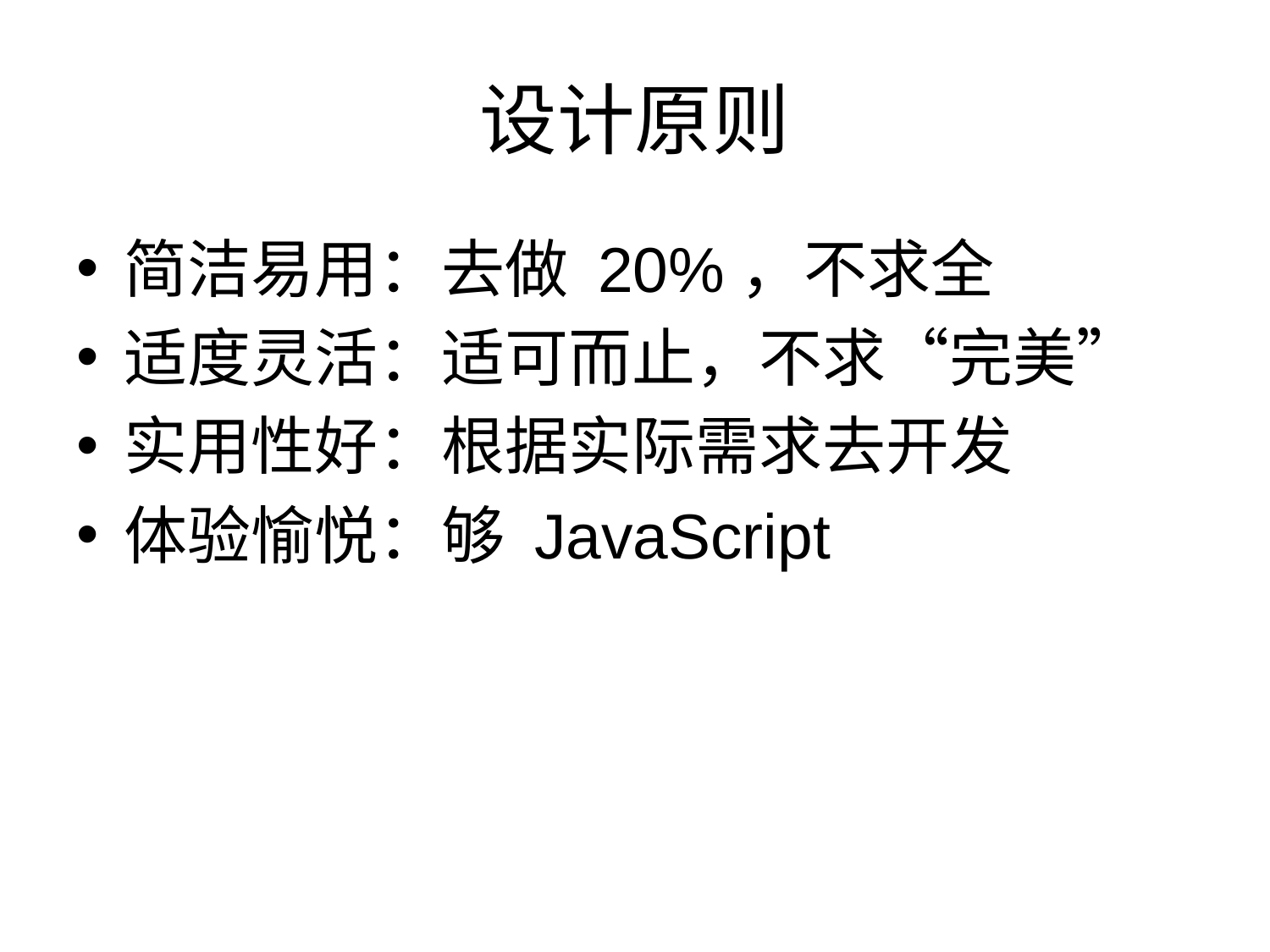

# 设计原则
简洁易用：去做 20%，不求全
适度灵活：适可而止，不求“完美”
实用性好：根据实际需求去开发
体验愉悦：够 JavaScript